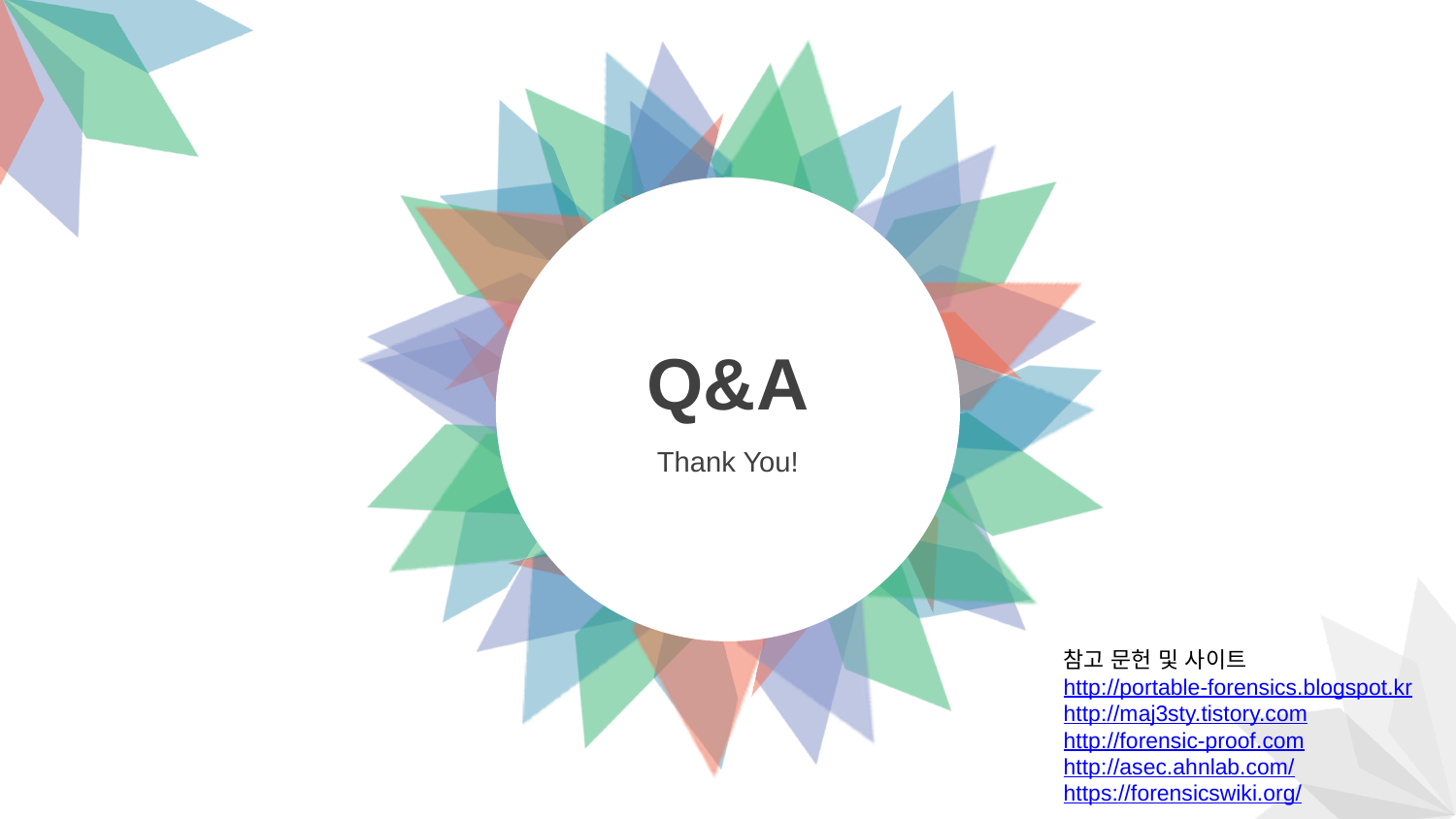

Q&A
Thank You!
참고 문헌 및 사이트
http://portable-forensics.blogspot.kr
http://maj3sty.tistory.com
http://forensic-proof.com
http://asec.ahnlab.com/
https://forensicswiki.org/